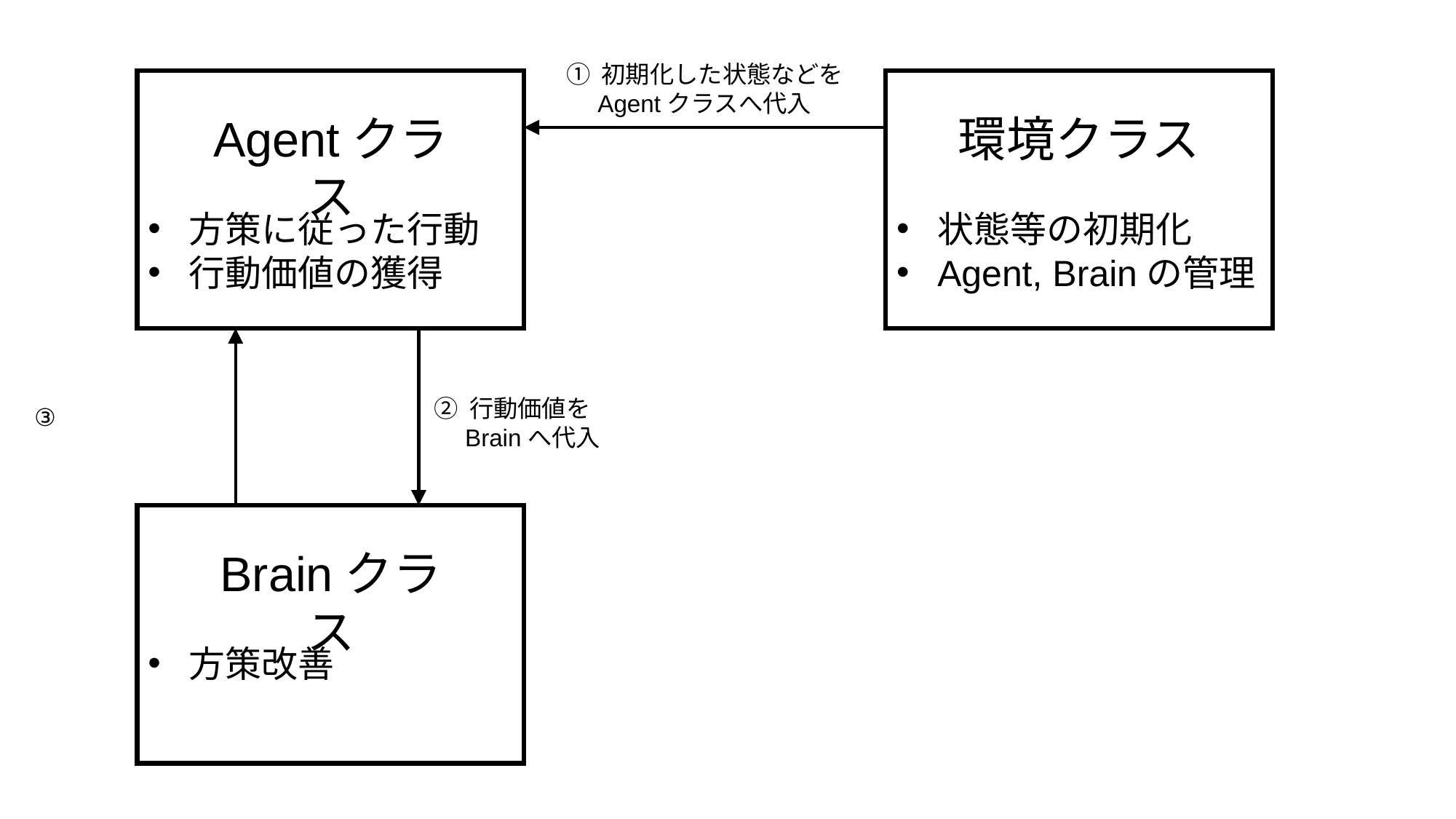

① 初期化した状態などを
     Agentクラスへ代入

環境クラス
Agentクラス
状態等の初期化
Agent, Brainの管理
方策に従った行動
行動価値の獲得
② 行動価値を
     Brainへ代入
③

Brainクラス
方策改善